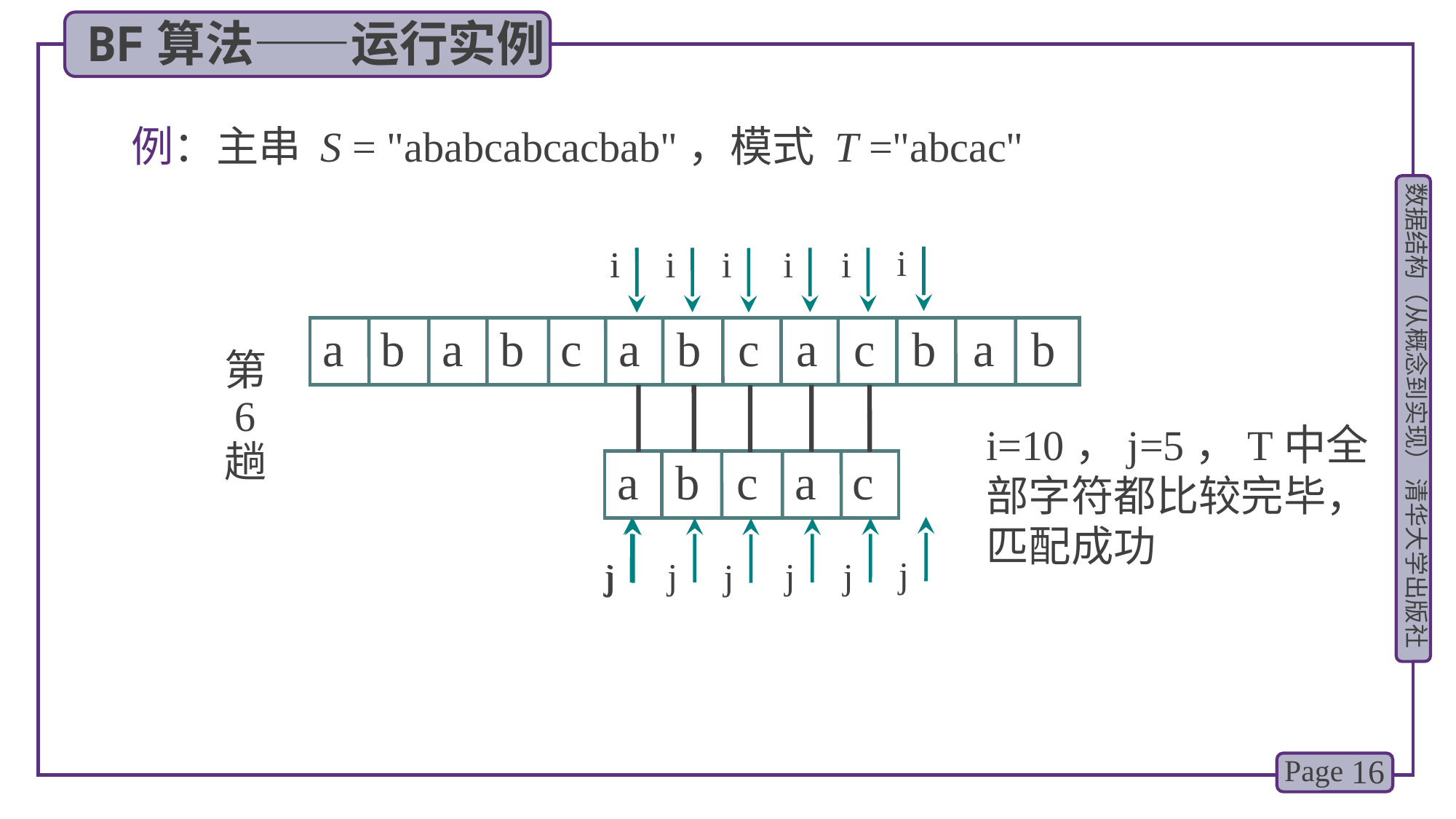

BF算法——运行实例

例：主串 S = "ababcabcacbab"，模式 T ="abcac"
i

j
i

j
i

j
i

j
i

j
i

j
i

j
a   b   a   b   c   a   b   c   a   c   b   a   b

第
 6
趟
i=10，j=5，T中全部字符都比较完毕，匹配成功

a   b   c   a   c